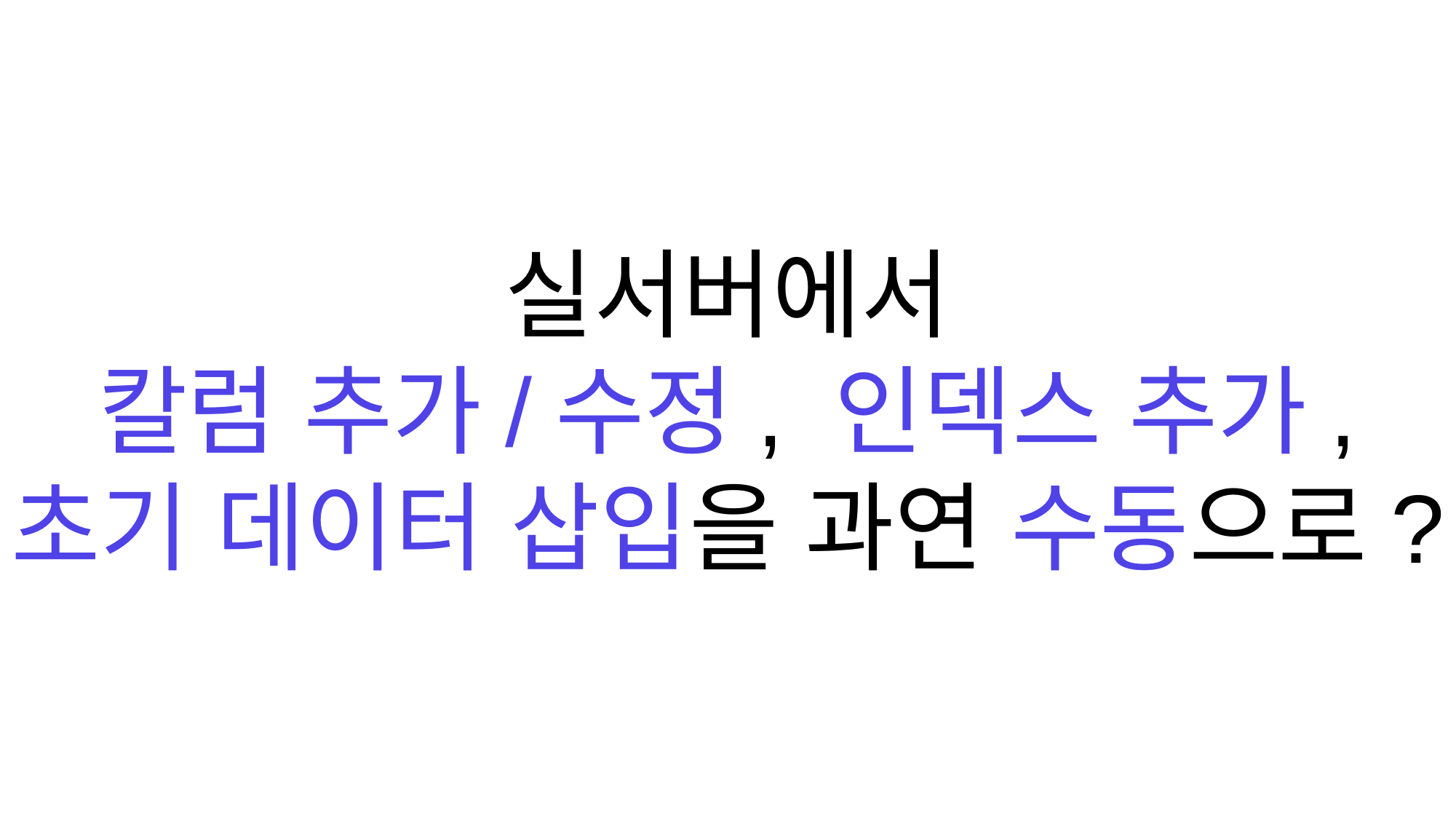

실서버에서
칼럼 추가/수정, 인덱스 추가,
초기 데이터 삽입을 과연 수동으로?